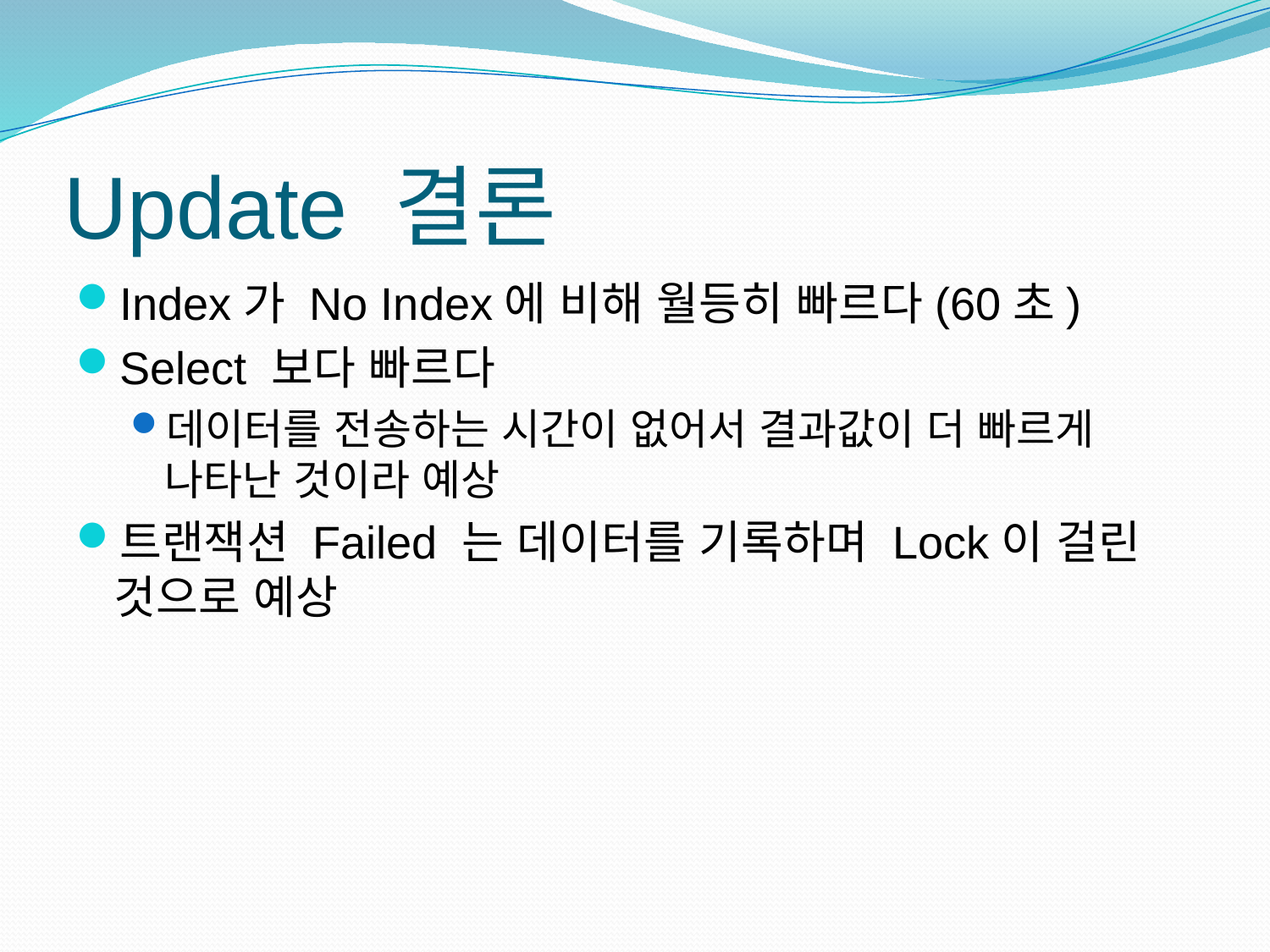

# Update 결론
Index가 No Index에 비해 월등히 빠르다(60초)
Select 보다 빠르다
데이터를 전송하는 시간이 없어서 결과값이 더 빠르게 나타난 것이라 예상
트랜잭션 Failed 는 데이터를 기록하며 Lock이 걸린 것으로 예상